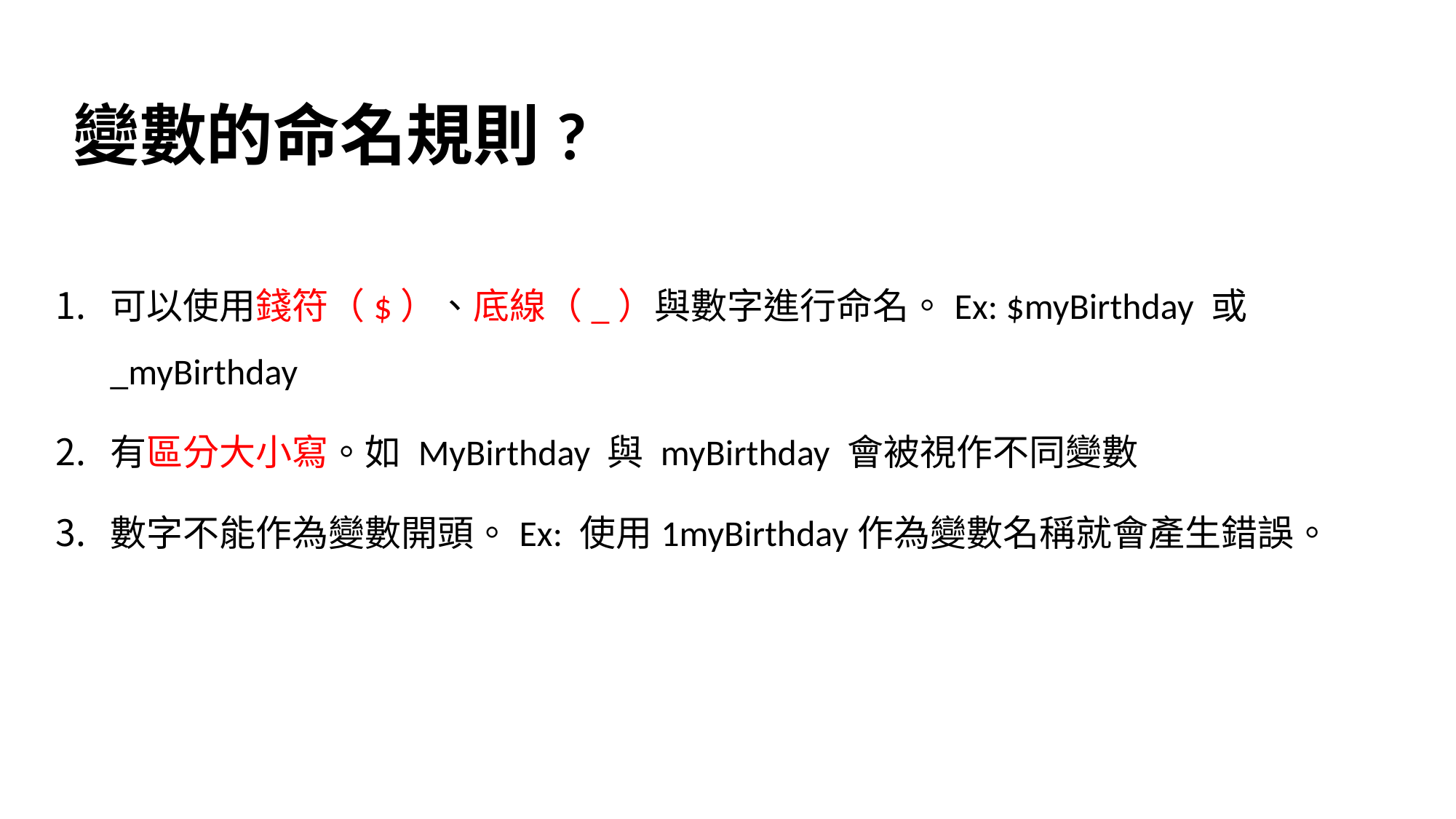

# 變數的命名規則?
可以使用錢符（$）、底線（_）與數字進行命名。Ex: $myBirthday 或 _myBirthday
有區分大小寫。如 MyBirthday 與 myBirthday 會被視作不同變數
數字不能作為變數開頭。Ex: 使用1myBirthday作為變數名稱就會產生錯誤。